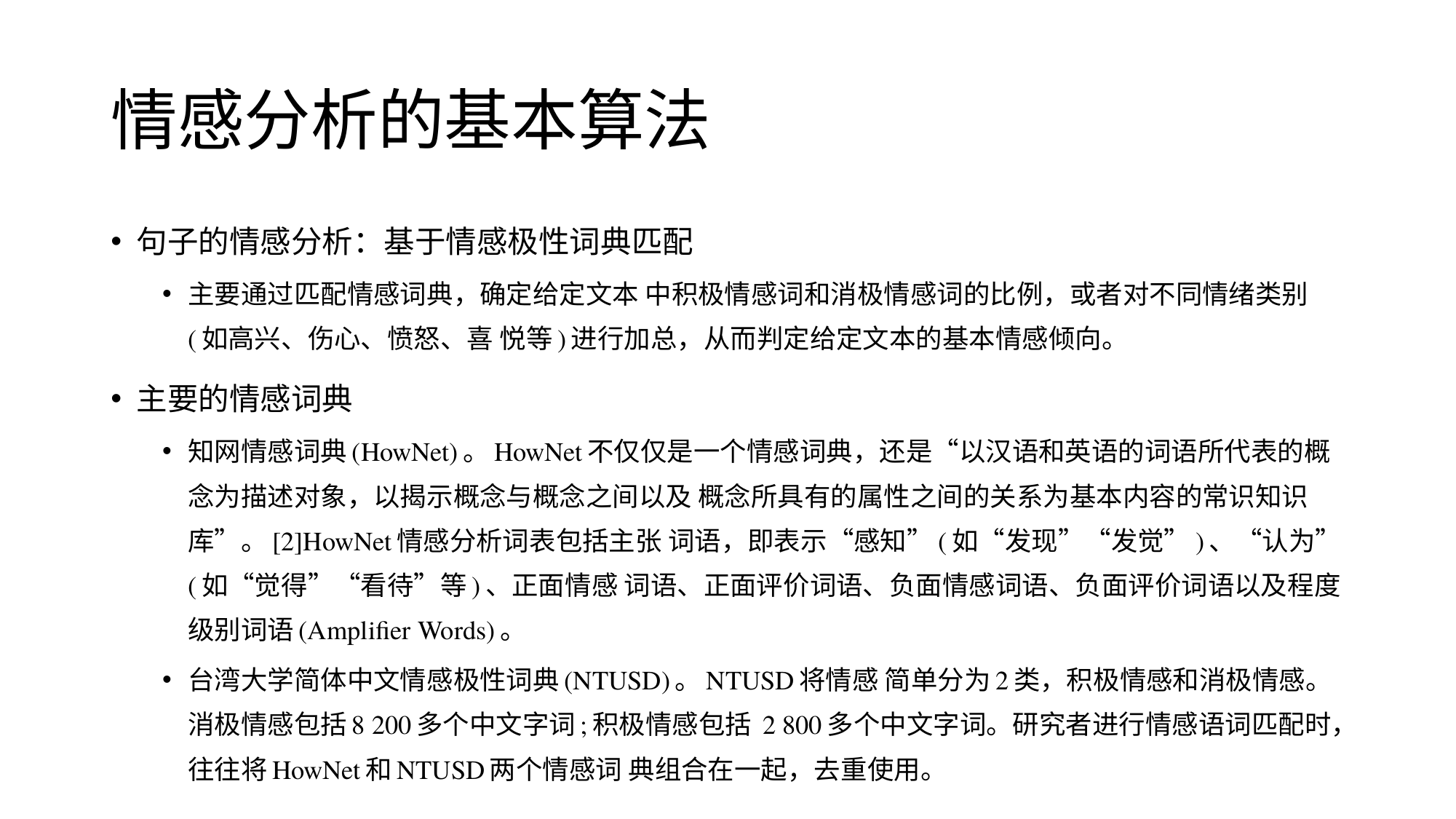

# 情感分析的基本算法
句子的情感分析：基于情感极性词典匹配
主要通过匹配情感词典，确定给定文本 中积极情感词和消极情感词的比例，或者对不同情绪类别(如高兴、伤心、愤怒、喜 悦等)进行加总，从而判定给定文本的基本情感倾向。
主要的情感词典
知网情感词典(HowNet)。HowNet不仅仅是一个情感词典，还是“以汉语和英语的词语所代表的概念为描述对象，以揭示概念与概念之间以及 概念所具有的属性之间的关系为基本内容的常识知识库”。[2]HowNet情感分析词表包括主张 词语，即表示“感知”(如“发现”“发觉”)、“认为”(如“觉得”“看待”等)、正面情感 词语、正面评价词语、负面情感词语、负面评价词语以及程度级别词语(Amplifier Words)。
台湾大学简体中文情感极性词典(NTUSD)。NTUSD将情感 简单分为2类，积极情感和消极情感。消极情感包括8 200多个中文字词;积极情感包括 2 800多个中文字词。研究者进行情感语词匹配时，往往将HowNet和NTUSD两个情感词 典组合在一起，去重使用。